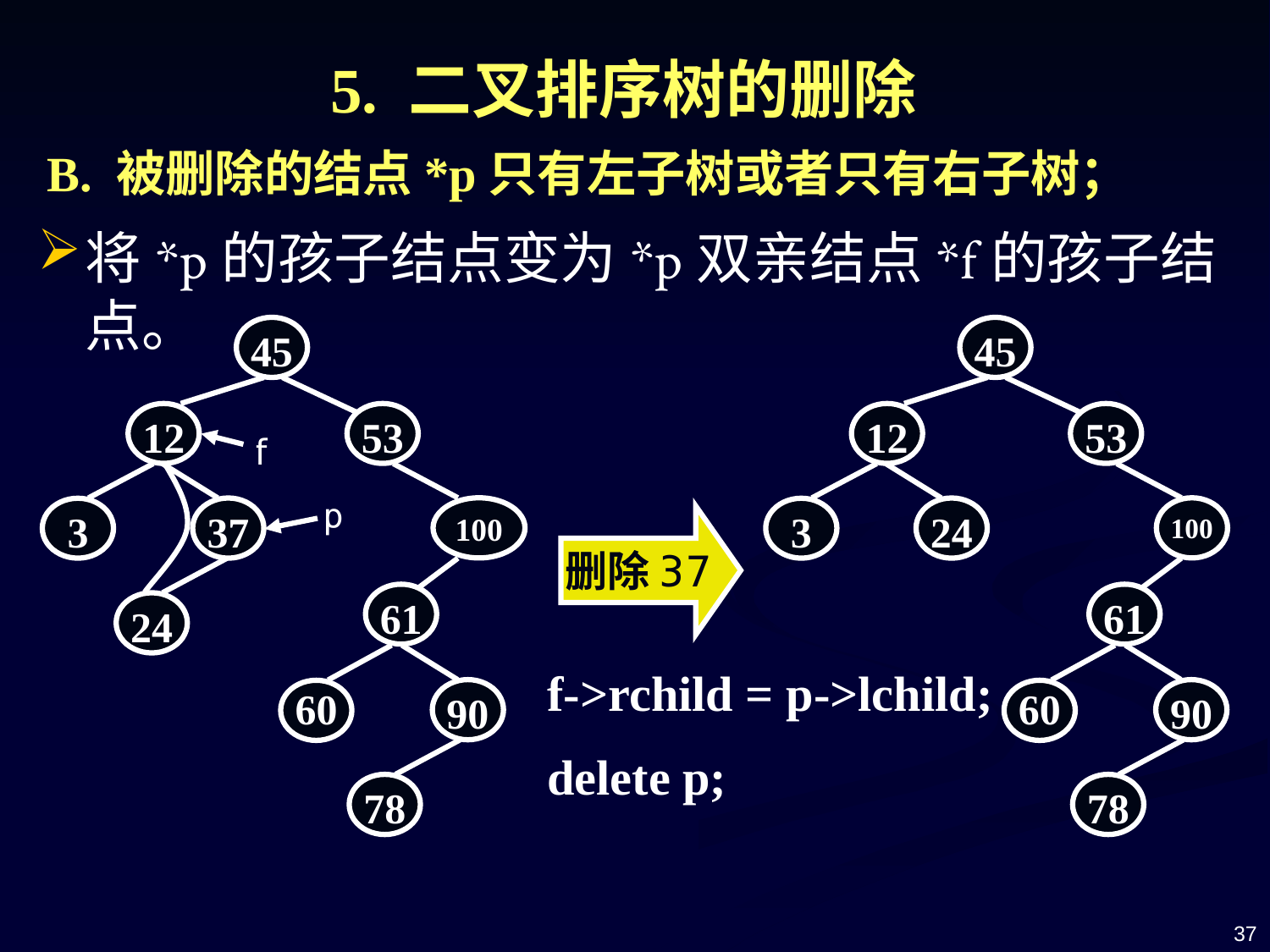

5. 二叉排序树的删除
B. 被删除的结点*p只有左子树或者只有右子树；
将*p的孩子结点变为*p双亲结点*f的孩子结点。
45
45

12
53

100
24
3

61

90
60

78

12
53
f

37

p
100
3
删除37

61
24

f->rchild = p->lchild;
delete p;
90
60

78
37